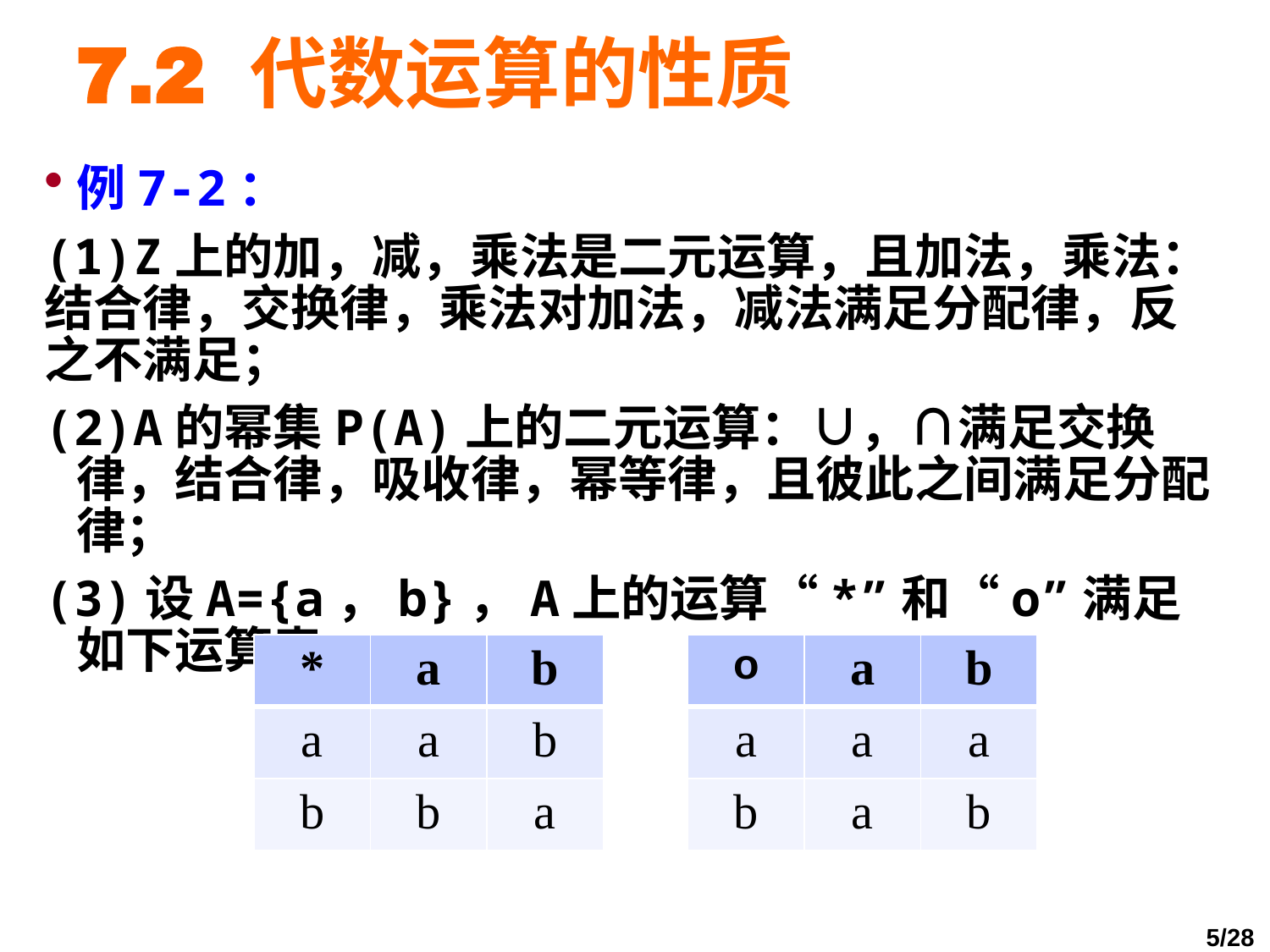

# 7.2 代数运算的性质
例7-2：
(1)Z上的加，减，乘法是二元运算，且加法，乘法：结合律，交换律，乘法对加法，减法满足分配律，反之不满足；
(2)A的幂集P(A)上的二元运算：∪，∩满足交换律，结合律，吸收律，幂等律，且彼此之间满足分配律；
(3)设A={a，b}，A上的运算“*”和“ο”满足如下运算表：
| \* | a | b |
| --- | --- | --- |
| a | a | b |
| b | b | a |
| ο | a | b |
| --- | --- | --- |
| a | a | a |
| b | a | b |